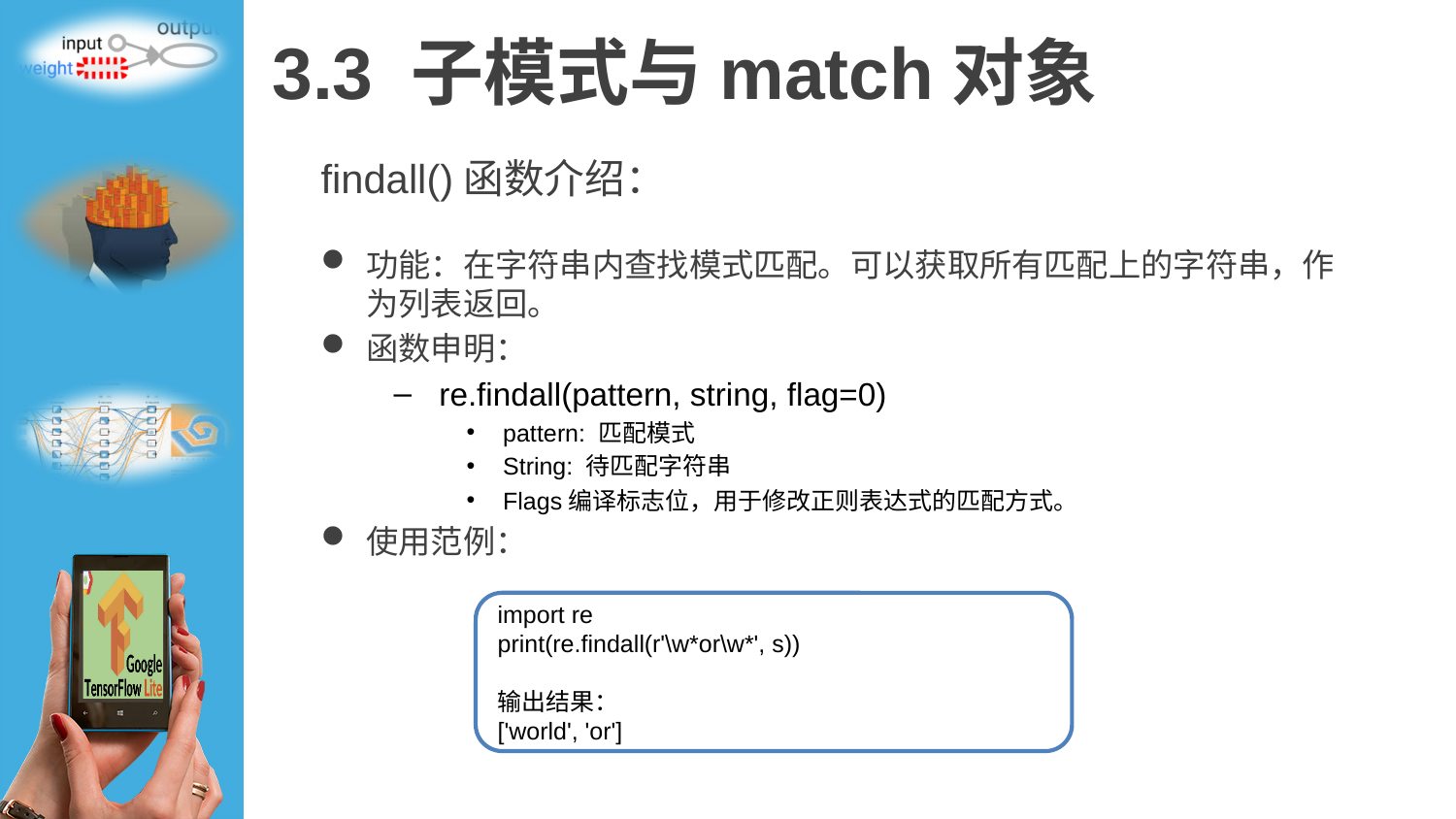

# 3.3 子模式与match对象
findall()函数介绍：
功能：在字符串内查找模式匹配。可以获取所有匹配上的字符串，作为列表返回。
函数申明：
re.findall(pattern, string, flag=0)
pattern: 匹配模式
String: 待匹配字符串
Flags编译标志位，用于修改正则表达式的匹配方式。
使用范例：

import re
print(re.findall(r'\w*or\w*', s))

输出结果：
['world', 'or']